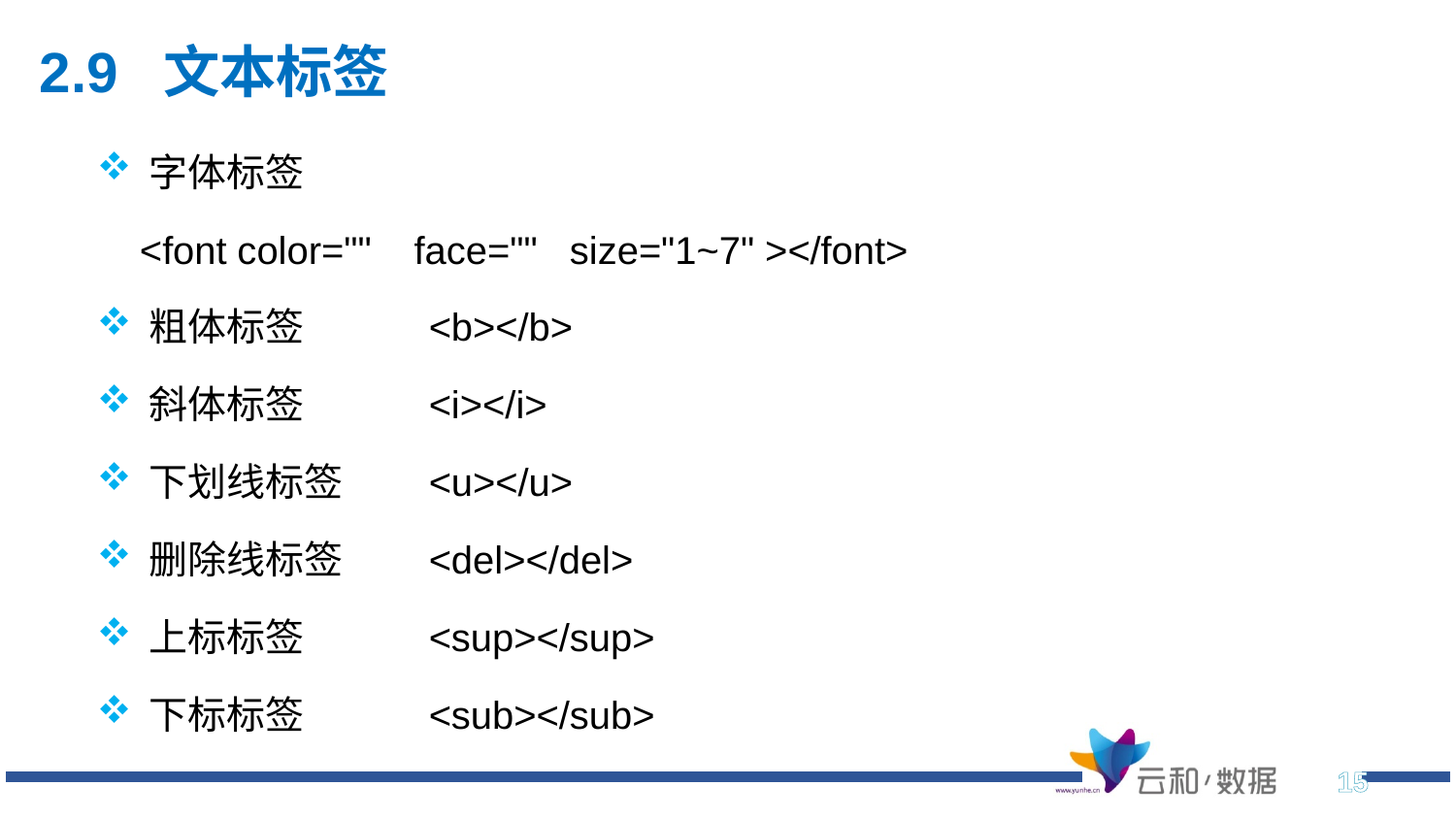

# 2.9  文本标签
字体标签
    <font color=""    face=""   size="1~7" ></font>
粗体标签	<b></b>
斜体标签	<i></i>
下划线标签	<u></u>
删除线标签	<del></del>
上标标签	<sup></sup>
下标标签	<sub></sub>
15